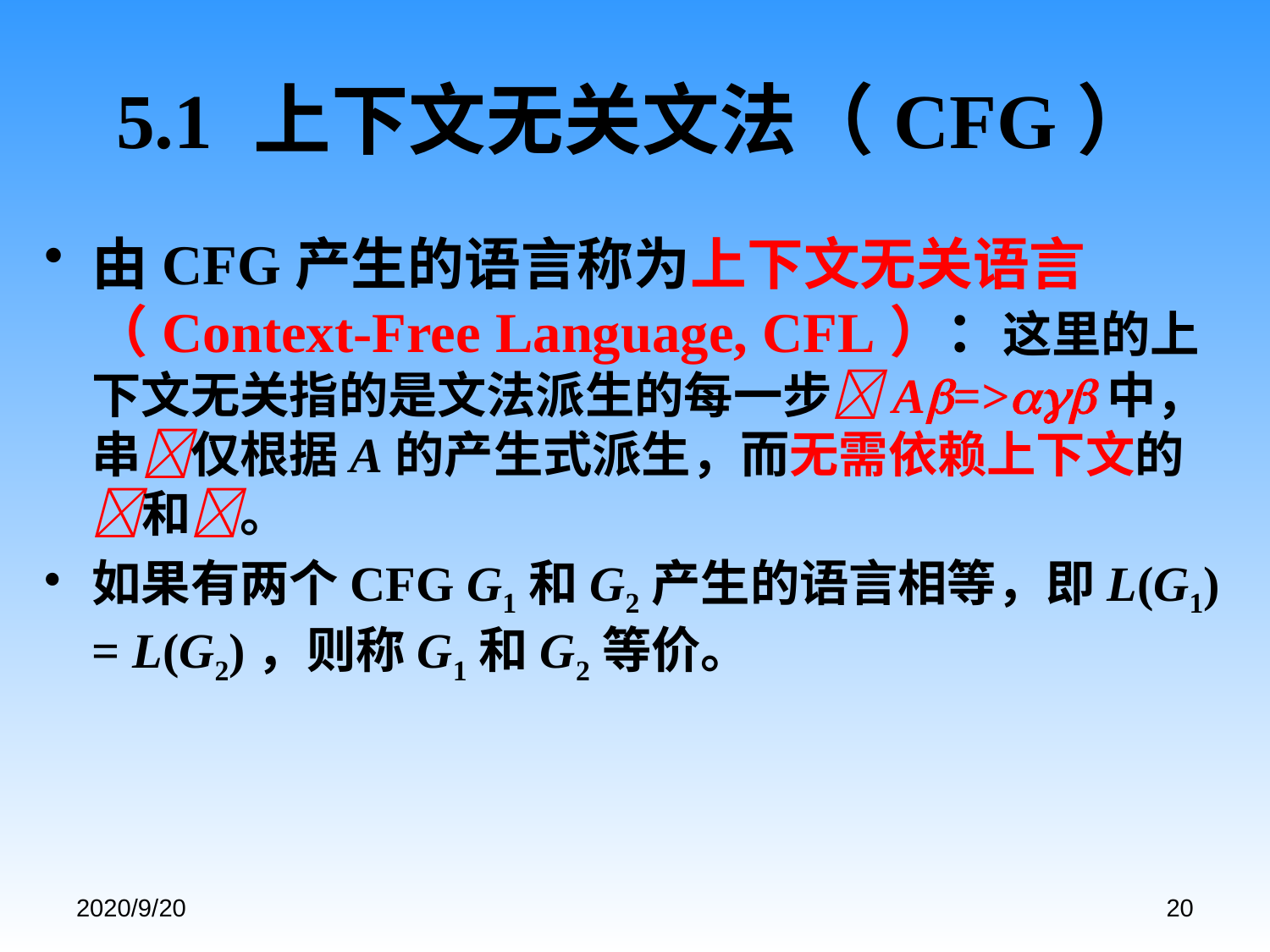

# 5.1 上下文无关文法（CFG）
由CFG产生的语言称为上下文无关语言（Context-Free Language, CFL）：这里的上下文无关指的是文法派生的每一步αAβ=>αγβ中，串γ仅根据A的产生式派生，而无需依赖上下文的α和β。
如果有两个CFG G1和G2产生的语言相等，即L(G1) = L(G2)，则称G1和G2等价。
2020/9/20
20